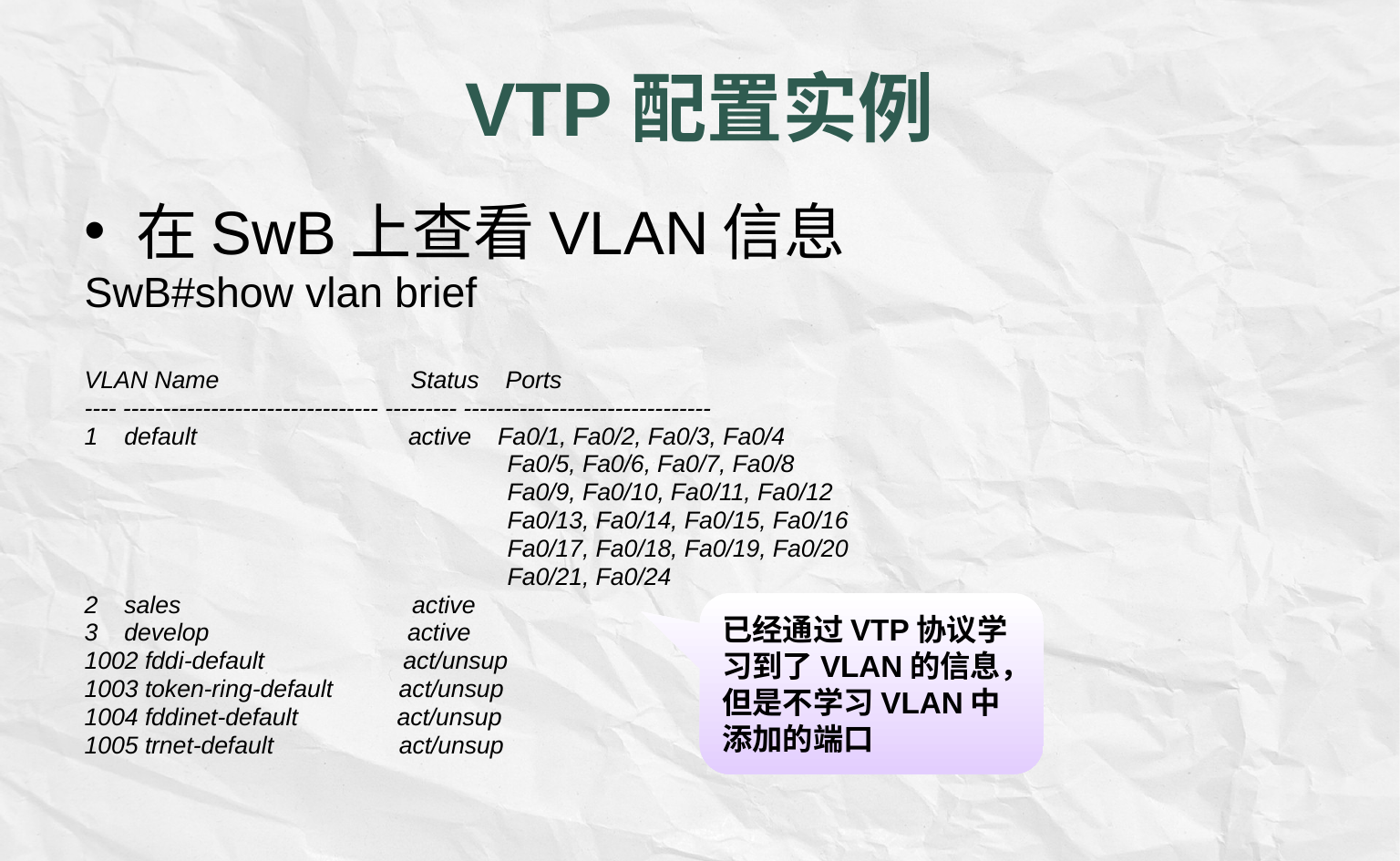

# VTP配置实例
在SwB上查看VLAN信息
SwB#show vlan brief

VLAN Name                             Status    Ports
---- -------------------------------- --------- -------------------------------
1    default                                active    Fa0/1, Fa0/2, Fa0/3, Fa0/4
                                                                Fa0/5, Fa0/6, Fa0/7, Fa0/8
                                                                Fa0/9, Fa0/10, Fa0/11, Fa0/12
                                                                Fa0/13, Fa0/14, Fa0/15, Fa0/16
                                                                Fa0/17, Fa0/18, Fa0/19, Fa0/20
                                                                Fa0/21, Fa0/24
2    sales                                   active
3    develop                              active
1002 fddi-default                     act/unsup
1003 token-ring-default          act/unsup
1004 fddinet-default               act/unsup
1005 trnet-default                   act/unsup
已经通过VTP协议学习到了VLAN的信息，但是不学习VLAN中添加的端口

99